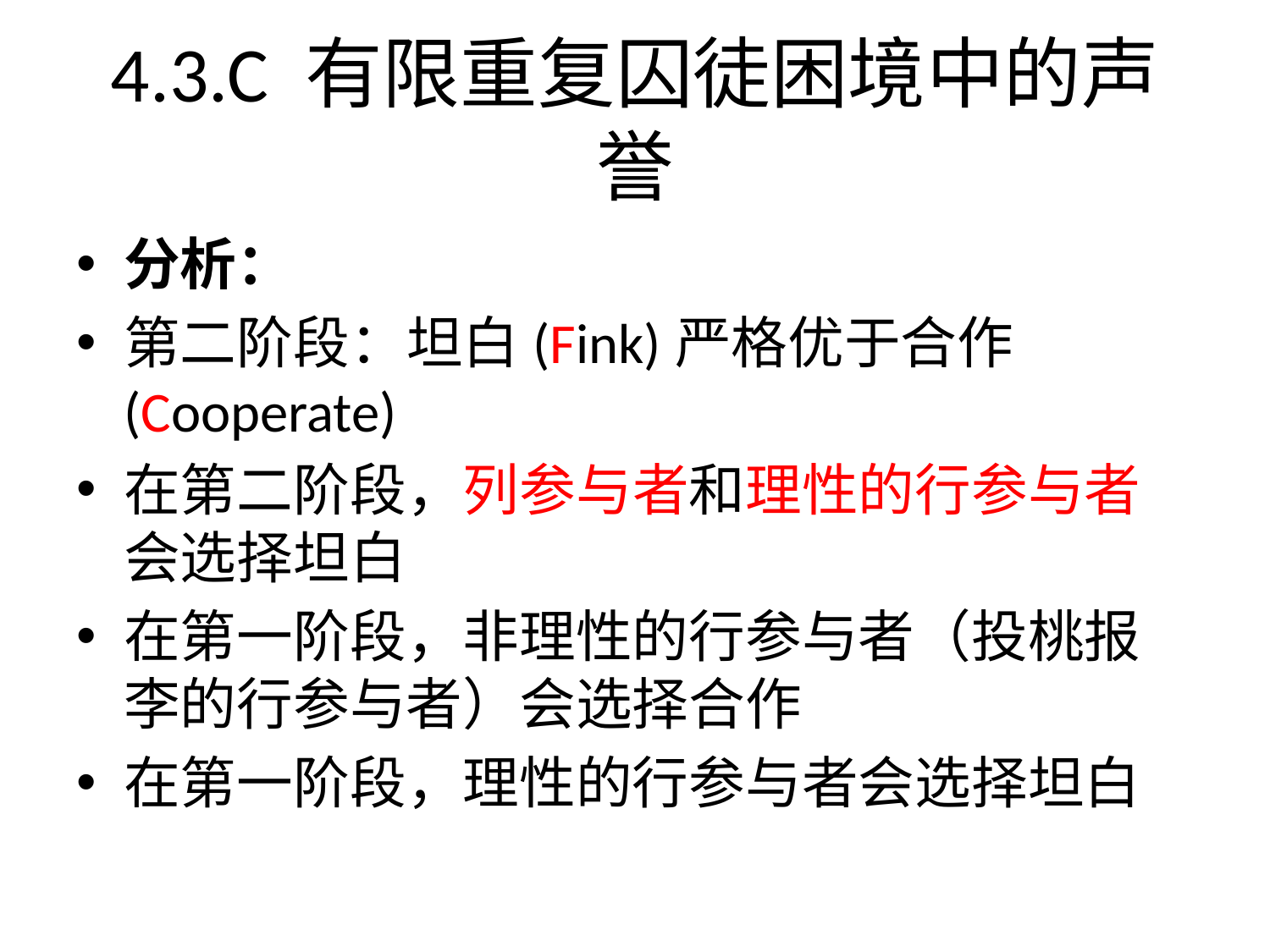

4.3.C 有限重复囚徒困境中的声誉
分析：
第二阶段：坦白(Fink)严格优于合作(Cooperate)
在第二阶段，列参与者和理性的行参与者会选择坦白
在第一阶段，非理性的行参与者（投桃报李的行参与者）会选择合作
在第一阶段，理性的行参与者会选择坦白